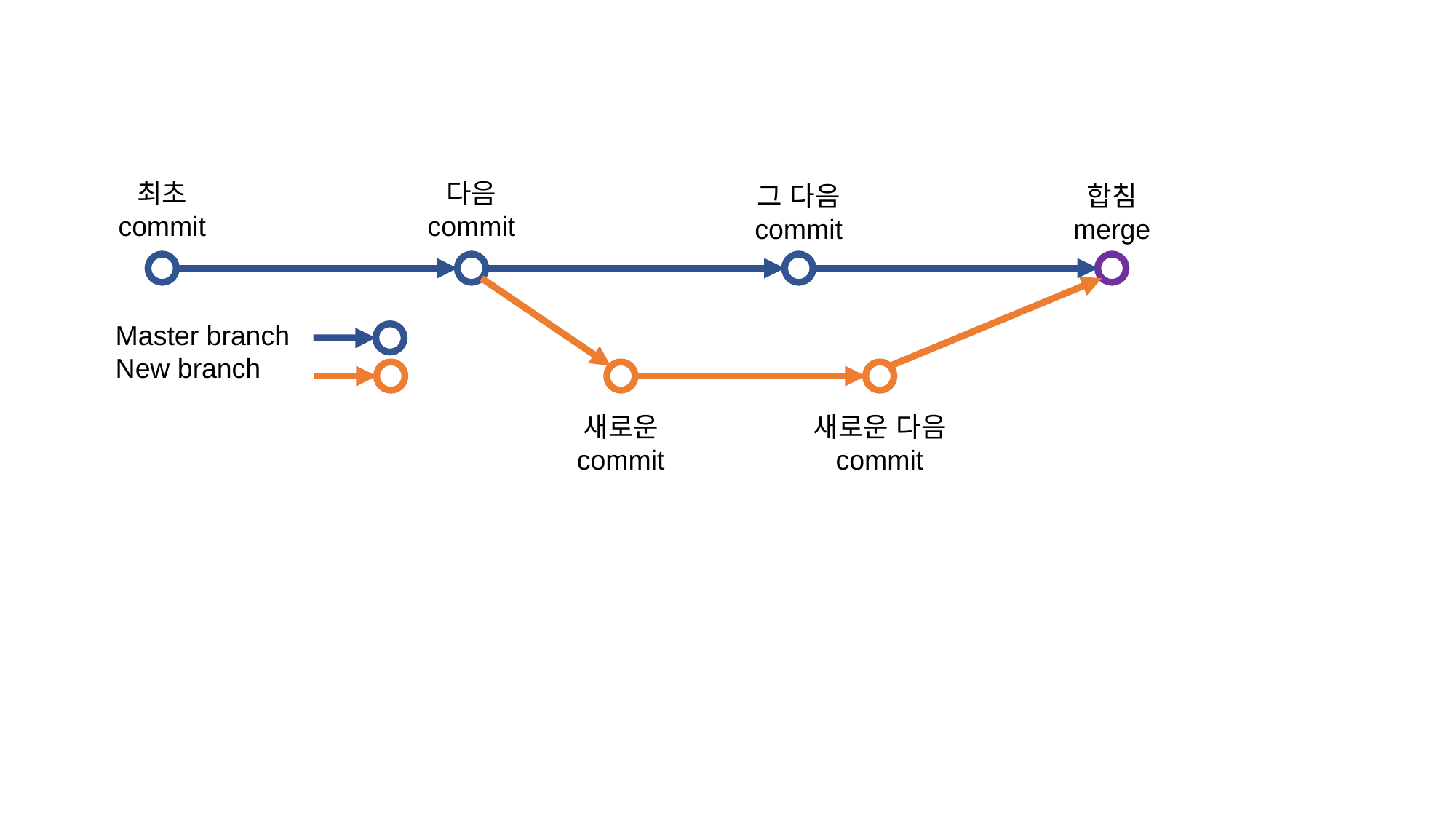

최초 commit
다음 commit
그 다음 commit
합침
merge

Master branch
New branch

새로운 다음 commit
새로운 commit